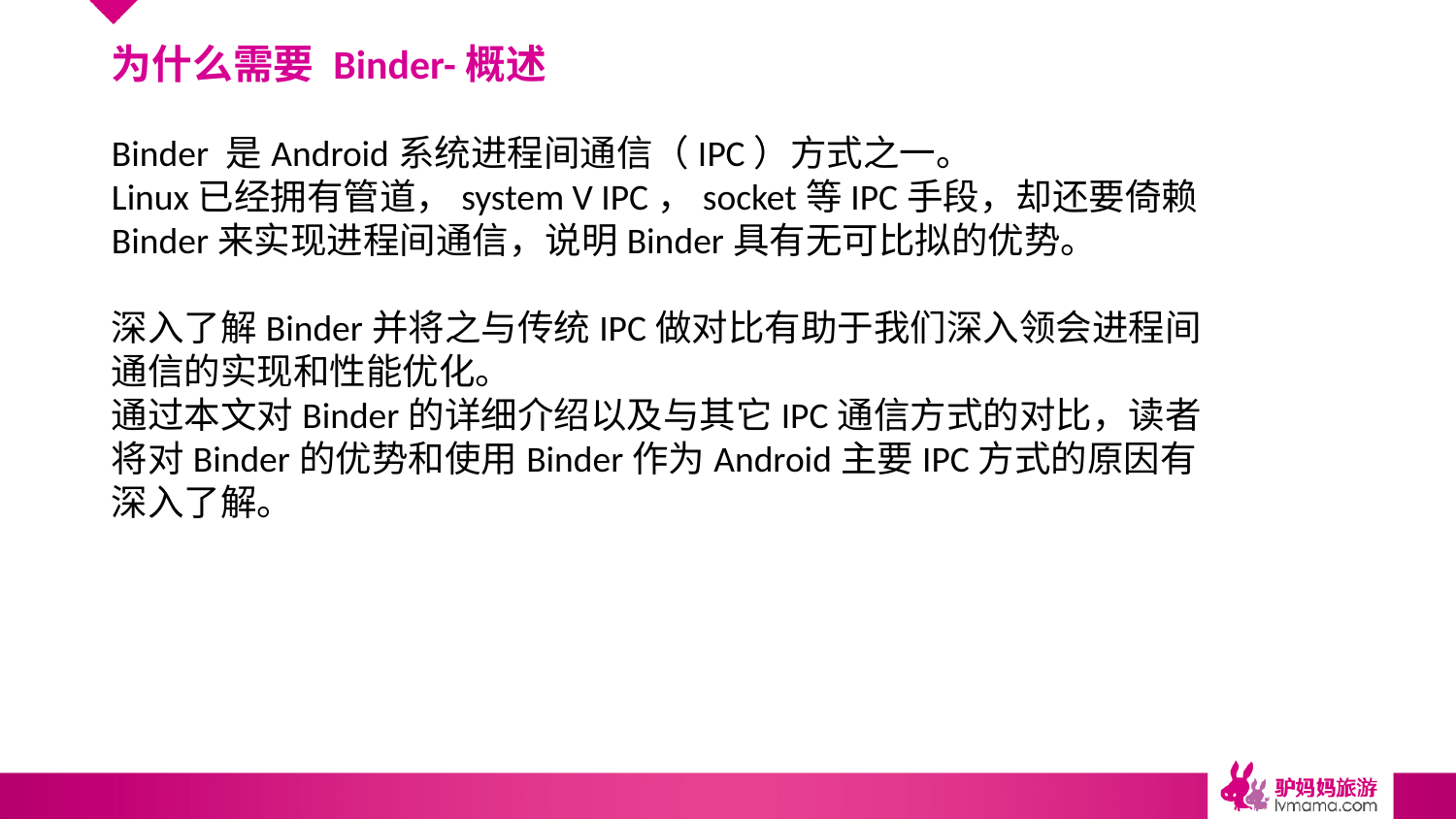

为什么需要 Binder-概述
Binder 是Android系统进程间通信（IPC）方式之一。
Linux已经拥有管道，system V IPC，socket等IPC手段，却还要倚赖Binder来实现进程间通信，说明Binder具有无可比拟的优势。

深入了解Binder并将之与传统IPC做对比有助于我们深入领会进程间通信的实现和性能优化。
通过本文对Binder的详细介绍以及与其它IPC通信方式的对比，读者将对Binder的优势和使用Binder作为Android主要IPC方式的原因有深入了解。